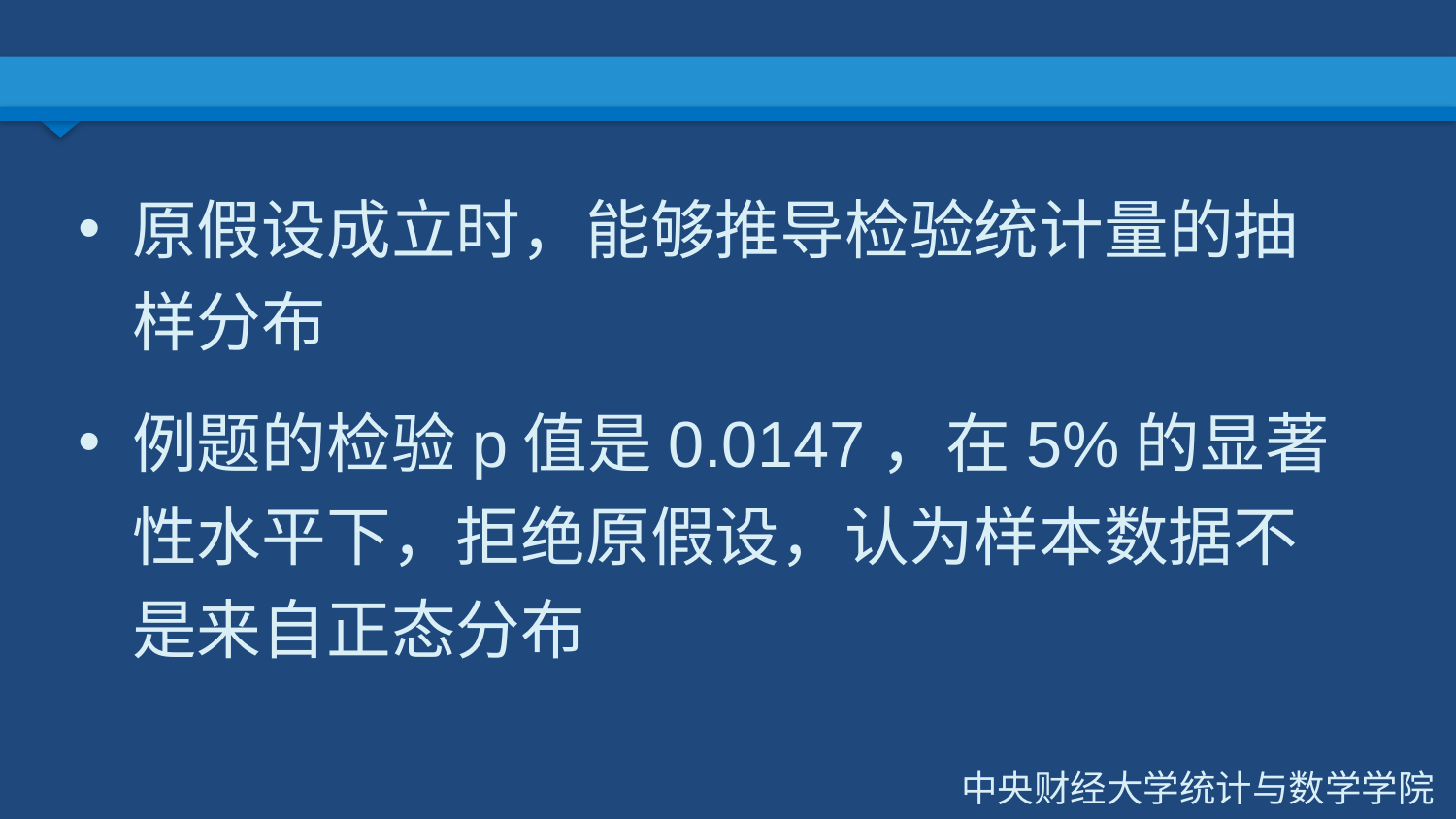

#
原假设成立时，能够推导检验统计量的抽样分布
例题的检验p值是0.0147，在5%的显著性水平下，拒绝原假设，认为样本数据不是来自正态分布